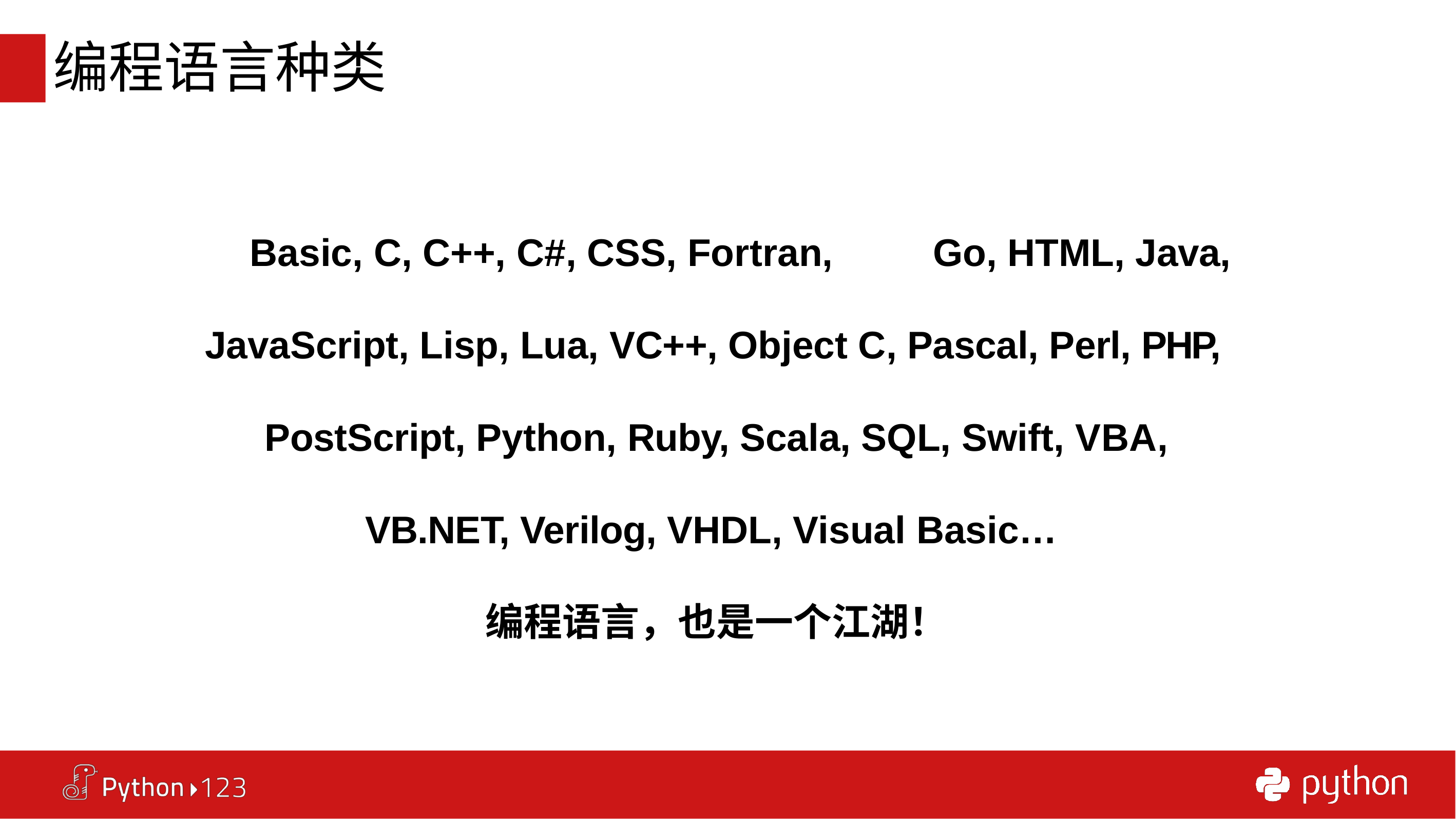

# 编程语言种类

Basic, C, C++, C#, CSS, Fortran,	Go, HTML, Java,
JavaScript, Lisp, Lua, VC++, Object C, Pascal, Perl, PHP,  PostScript, Python, Ruby, Scala, SQL, Swift, VBA,
VB.NET, Verilog, VHDL, Visual Basic…  编程语言，也是一个江湖！